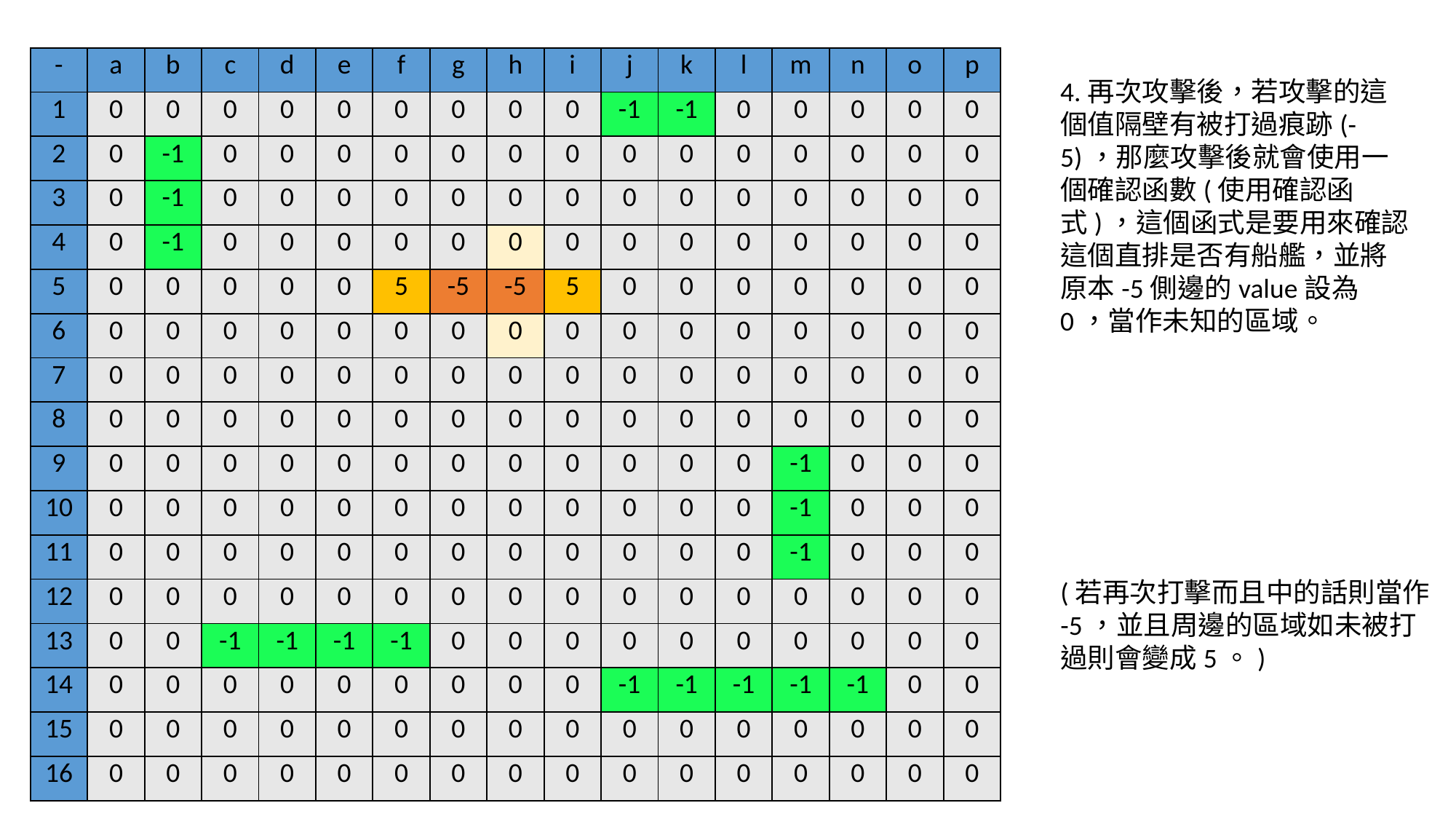

| - | a | b | c | d | e | f | g | h | i | j | k | l | m | n | o | p |
| --- | --- | --- | --- | --- | --- | --- | --- | --- | --- | --- | --- | --- | --- | --- | --- | --- |
| 1 | 0 | 0 | 0 | 0 | 0 | 0 | 0 | 0 | 0 | -1 | -1 | 0 | 0 | 0 | 0 | 0 |
| 2 | 0 | -1 | 0 | 0 | 0 | 0 | 0 | 0 | 0 | 0 | 0 | 0 | 0 | 0 | 0 | 0 |
| 3 | 0 | -1 | 0 | 0 | 0 | 0 | 0 | 0 | 0 | 0 | 0 | 0 | 0 | 0 | 0 | 0 |
| 4 | 0 | -1 | 0 | 0 | 0 | 0 | 0 | 0 | 0 | 0 | 0 | 0 | 0 | 0 | 0 | 0 |
| 5 | 0 | 0 | 0 | 0 | 0 | 5 | -5 | -5 | 5 | 0 | 0 | 0 | 0 | 0 | 0 | 0 |
| 6 | 0 | 0 | 0 | 0 | 0 | 0 | 0 | 0 | 0 | 0 | 0 | 0 | 0 | 0 | 0 | 0 |
| 7 | 0 | 0 | 0 | 0 | 0 | 0 | 0 | 0 | 0 | 0 | 0 | 0 | 0 | 0 | 0 | 0 |
| 8 | 0 | 0 | 0 | 0 | 0 | 0 | 0 | 0 | 0 | 0 | 0 | 0 | 0 | 0 | 0 | 0 |
| 9 | 0 | 0 | 0 | 0 | 0 | 0 | 0 | 0 | 0 | 0 | 0 | 0 | -1 | 0 | 0 | 0 |
| 10 | 0 | 0 | 0 | 0 | 0 | 0 | 0 | 0 | 0 | 0 | 0 | 0 | -1 | 0 | 0 | 0 |
| 11 | 0 | 0 | 0 | 0 | 0 | 0 | 0 | 0 | 0 | 0 | 0 | 0 | -1 | 0 | 0 | 0 |
| 12 | 0 | 0 | 0 | 0 | 0 | 0 | 0 | 0 | 0 | 0 | 0 | 0 | 0 | 0 | 0 | 0 |
| 13 | 0 | 0 | -1 | -1 | -1 | -1 | 0 | 0 | 0 | 0 | 0 | 0 | 0 | 0 | 0 | 0 |
| 14 | 0 | 0 | 0 | 0 | 0 | 0 | 0 | 0 | 0 | -1 | -1 | -1 | -1 | -1 | 0 | 0 |
| 15 | 0 | 0 | 0 | 0 | 0 | 0 | 0 | 0 | 0 | 0 | 0 | 0 | 0 | 0 | 0 | 0 |
| 16 | 0 | 0 | 0 | 0 | 0 | 0 | 0 | 0 | 0 | 0 | 0 | 0 | 0 | 0 | 0 | 0 |
4.再次攻擊後，若攻擊的這個值隔壁有被打過痕跡(-5)，那麼攻擊後就會使用一個確認函數(使用確認函式)，這個函式是要用來確認這個直排是否有船艦，並將原本-5側邊的value設為0，當作未知的區域。
(若再次打擊而且中的話則當作
-5，並且周邊的區域如未被打過則會變成5。)